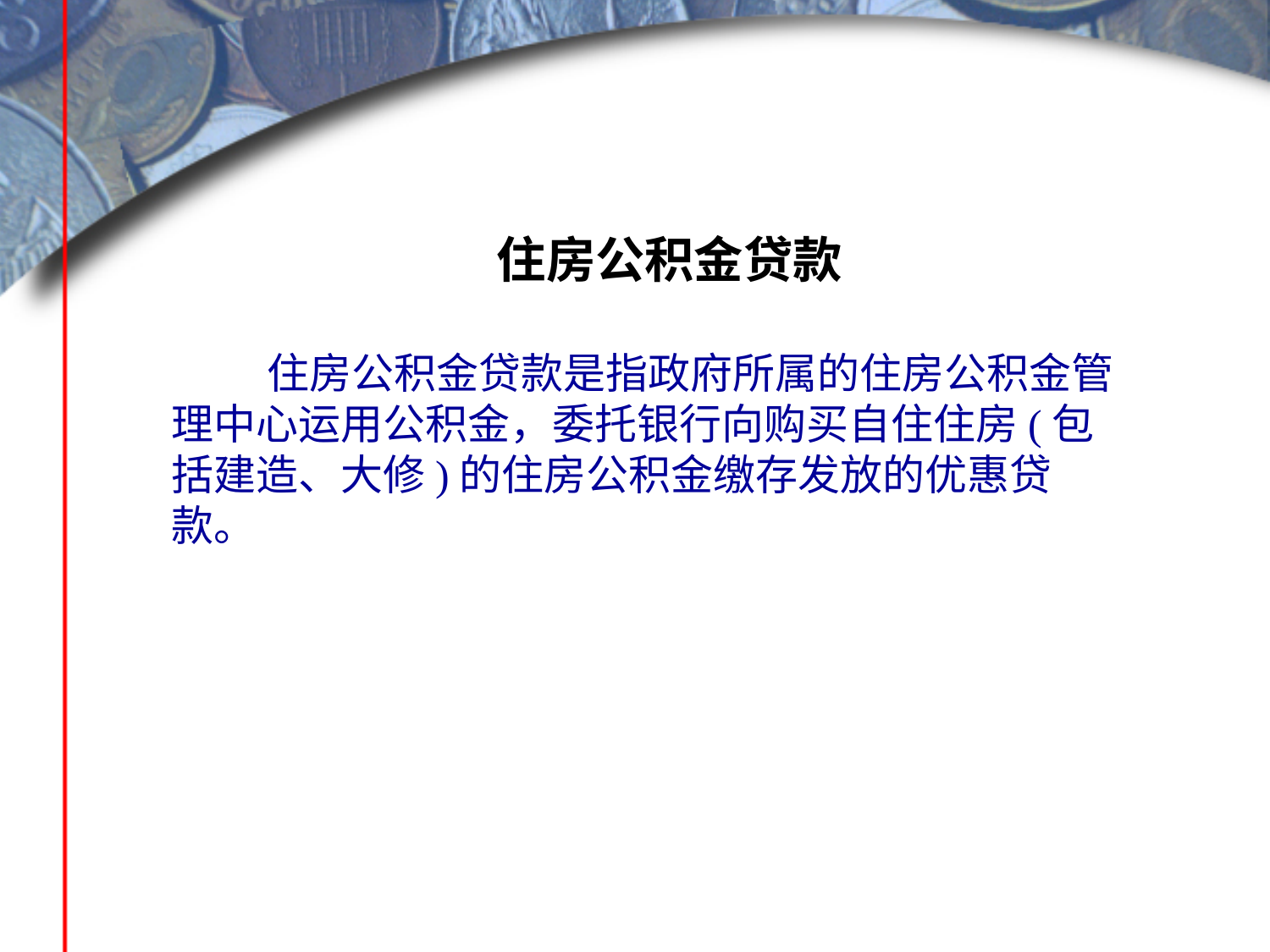

住房公积金贷款

    住房公积金贷款是指政府所属的住房公积金管理中心运用公积金，委托银行向购买自住住房(包括建造、大修)的住房公积金缴存发放的优惠贷款。